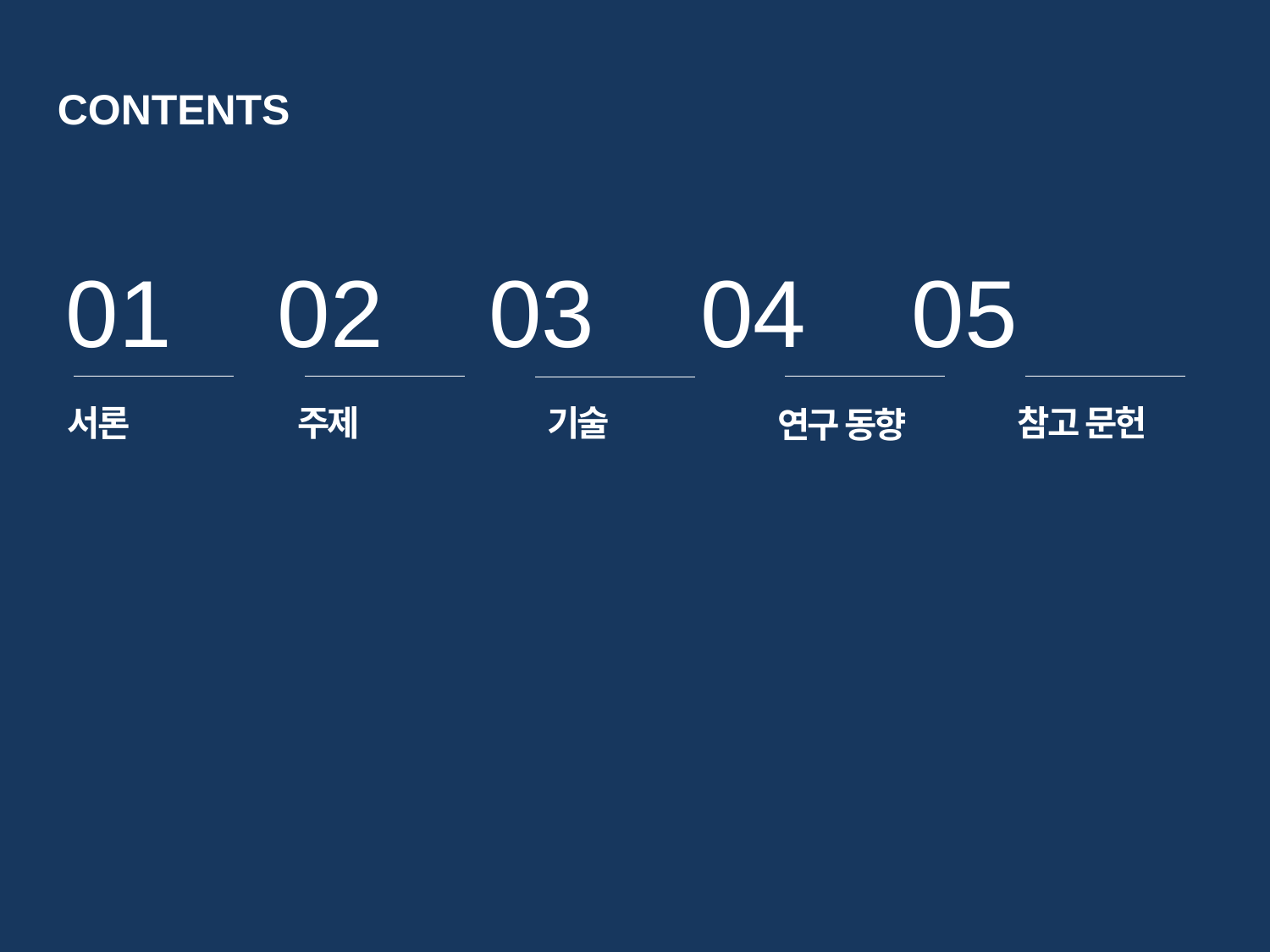

CONTENTS
01    02    03    04    05
서론
주제
기술
참고 문헌
연구 동향